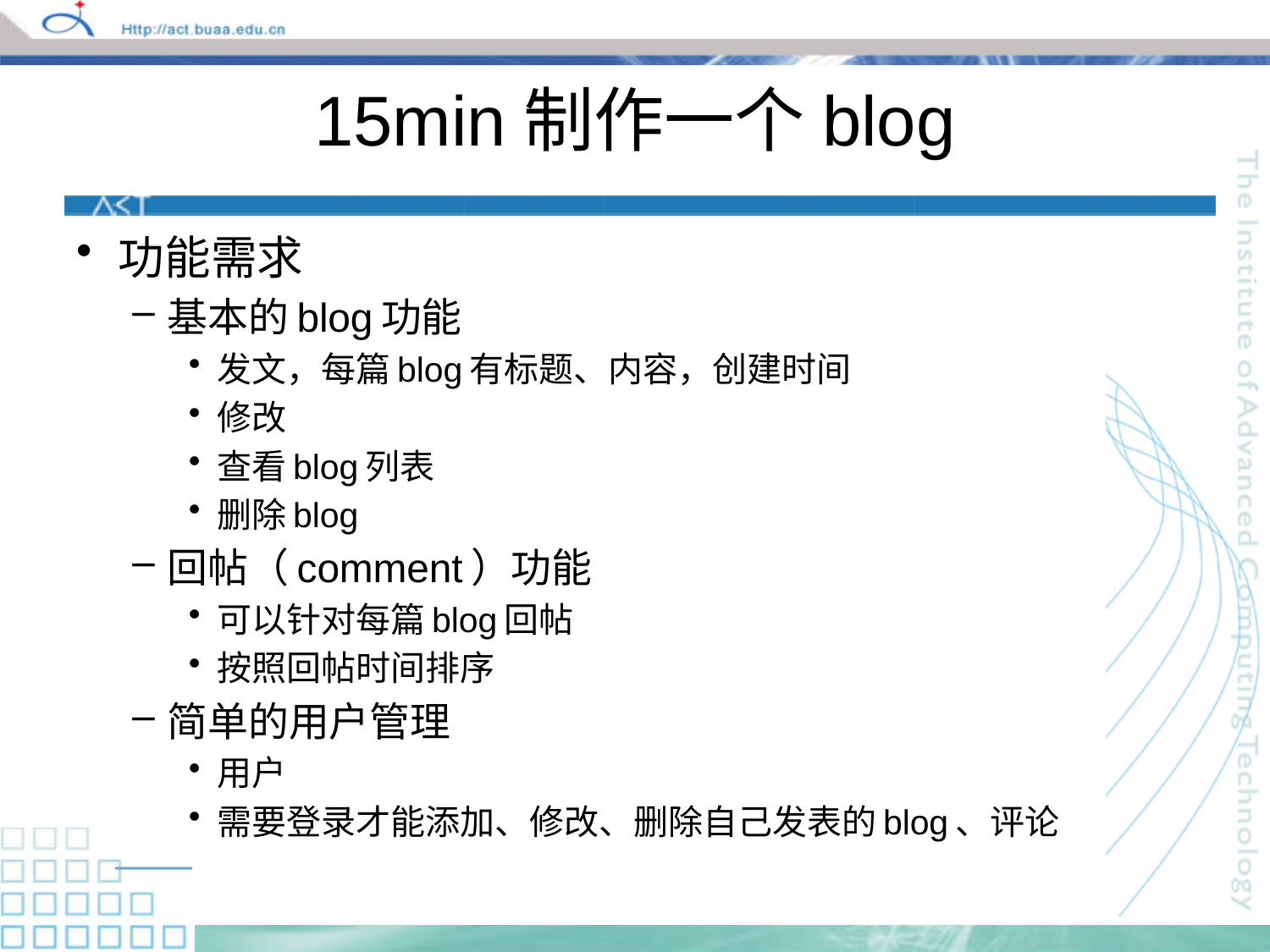

# 15min制作一个blog
功能需求
基本的blog功能
发文，每篇blog有标题、内容，创建时间
修改
查看blog列表
删除blog
回帖（comment）功能
可以针对每篇blog回帖
按照回帖时间排序
简单的用户管理
用户
需要登录才能添加、修改、删除自己发表的blog、评论